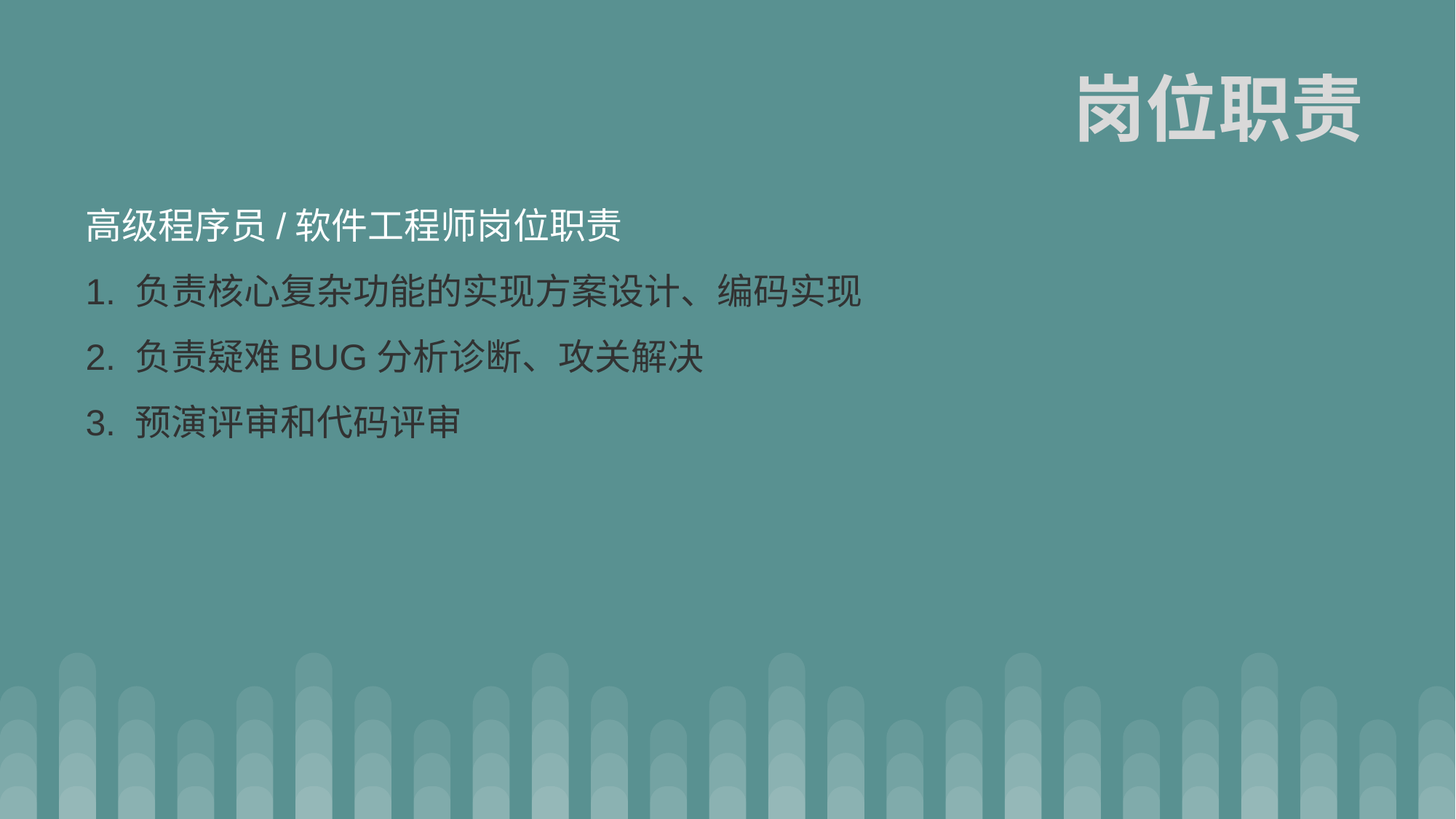

岗位职责
高级程序员/软件工程师岗位职责
1. 负责核心复杂功能的实现方案设计、编码实现
2. 负责疑难BUG分析诊断、攻关解决
3. 预演评审和代码评审